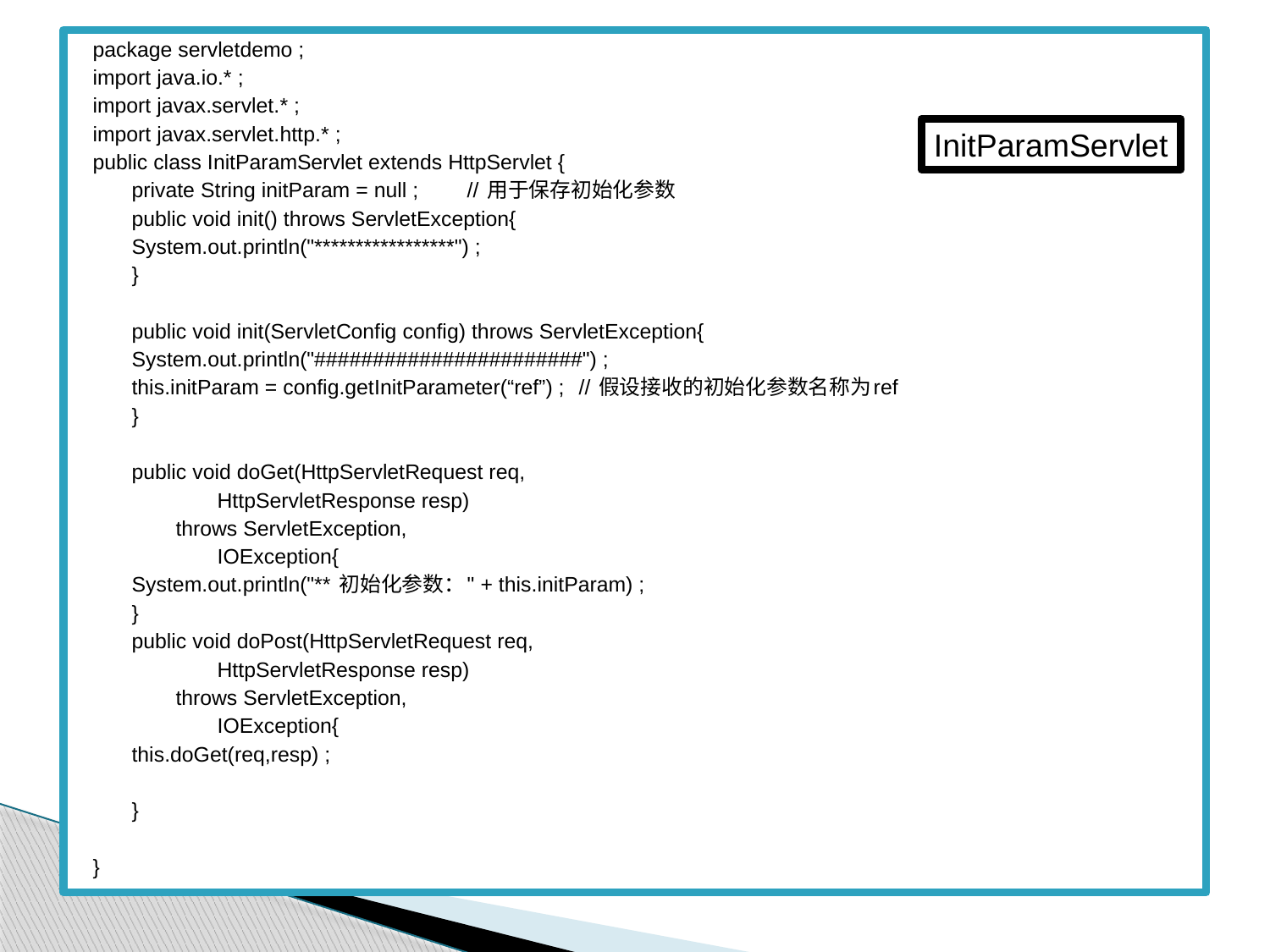

package servletdemo ;
import java.io.* ;
import javax.servlet.* ;
import javax.servlet.http.* ;
public class InitParamServlet extends HttpServlet {
	private String initParam = null ;	// 用于保存初始化参数
	public void init() throws ServletException{
		System.out.println("*****************") ;
	}

	public void init(ServletConfig config) throws ServletException{
		System.out.println("#######################") ;
		this.initParam = config.getInitParameter(“ref”) ;	// 假设接收的初始化参数名称为ref
	}

	public void doGet(HttpServletRequest req,
                     HttpServletResponse resp)
              throws ServletException,
                     IOException{
		System.out.println("** 初始化参数：" + this.initParam) ;
	}
	public void doPost(HttpServletRequest req,
                     HttpServletResponse resp)
              throws ServletException,
                     IOException{
		this.doGet(req,resp) ;

	}

}

InitParamServlet